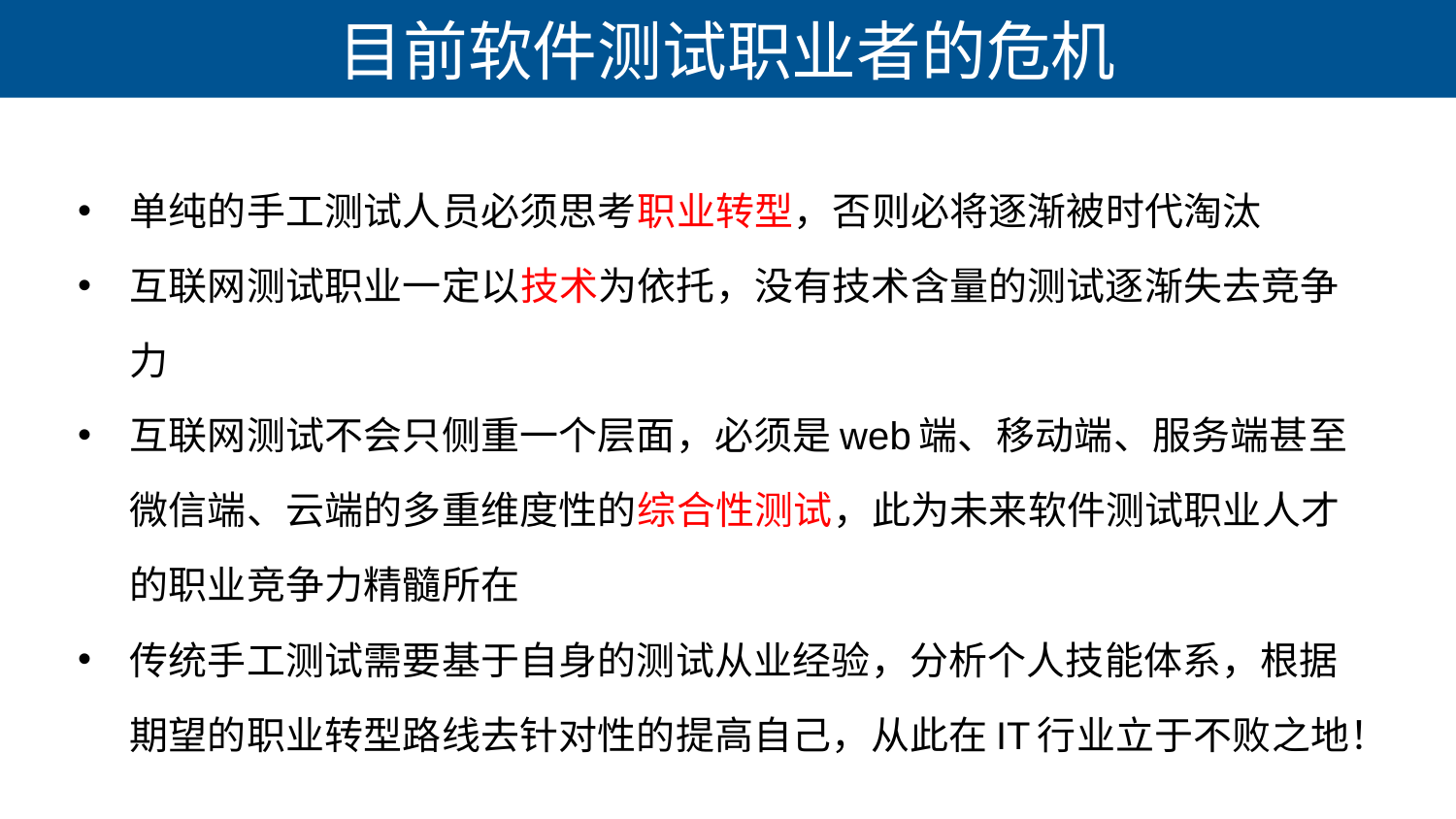

# 目前软件测试职业者的危机
单纯的手工测试人员必须思考职业转型，否则必将逐渐被时代淘汰
互联网测试职业一定以技术为依托，没有技术含量的测试逐渐失去竞争力
互联网测试不会只侧重一个层面，必须是web端、移动端、服务端甚至微信端、云端的多重维度性的综合性测试，此为未来软件测试职业人才的职业竞争力精髓所在
传统手工测试需要基于自身的测试从业经验，分析个人技能体系，根据期望的职业转型路线去针对性的提高自己，从此在IT行业立于不败之地！